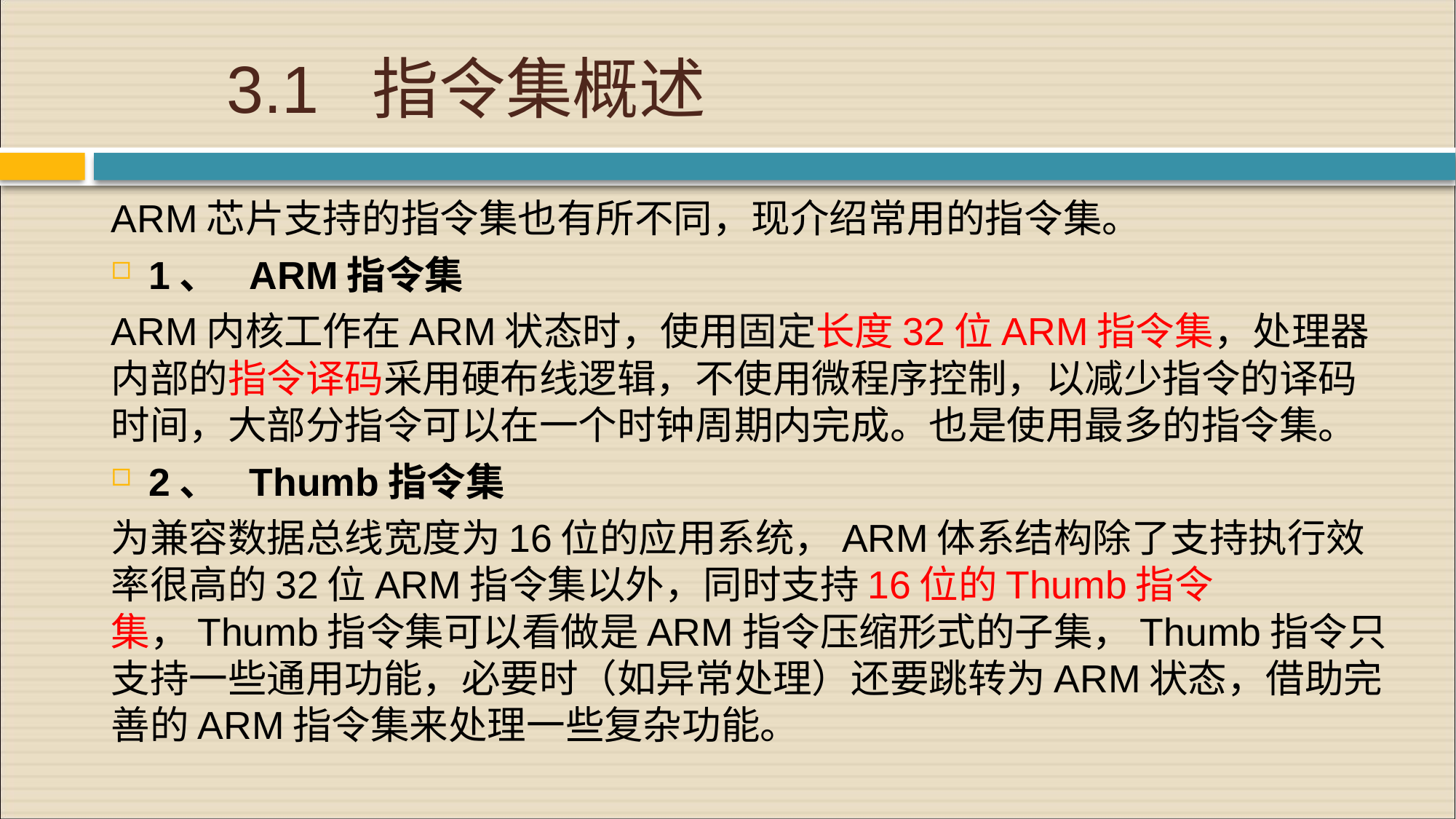

# 3.1  指令集概述
ARM芯片支持的指令集也有所不同，现介绍常用的指令集。
1、	ARM指令集
ARM内核工作在ARM状态时，使用固定长度32位ARM指令集，处理器内部的指令译码采用硬布线逻辑，不使用微程序控制，以减少指令的译码时间，大部分指令可以在一个时钟周期内完成。也是使用最多的指令集。
2、	Thumb指令集
为兼容数据总线宽度为16位的应用系统，ARM体系结构除了支持执行效率很高的32位ARM指令集以外，同时支持16位的Thumb指令集，Thumb指令集可以看做是ARM指令压缩形式的子集，Thumb指令只支持一些通用功能，必要时（如异常处理）还要跳转为ARM状态，借助完善的ARM指令集来处理一些复杂功能。